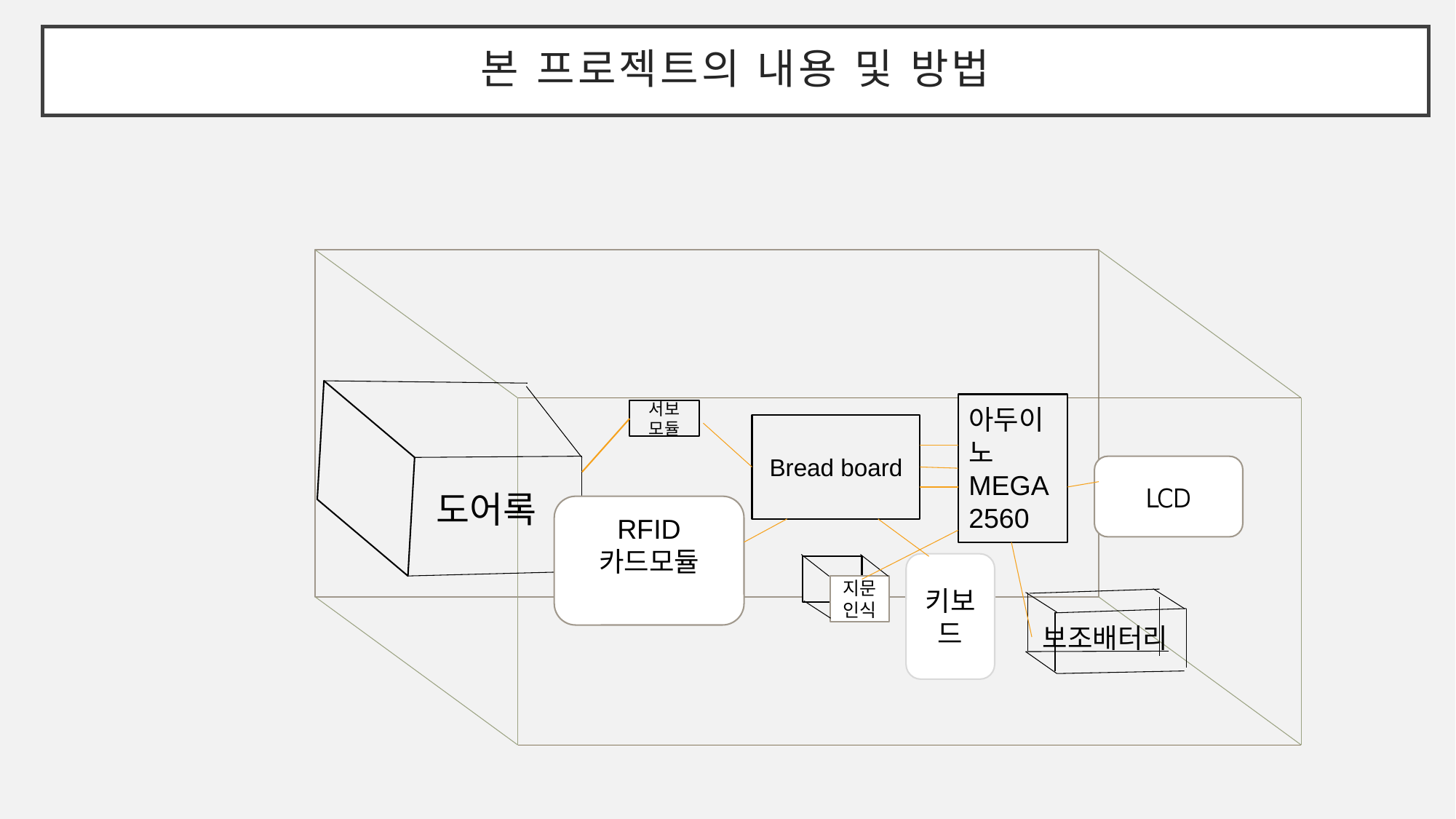

# 본 프로젝트의 내용 및 방법

아두이노  MEGA 2560
서보
모듈
Bread board

LCD
도어록
RFID 카드모듈

키보드

지문 인식
보조배터리